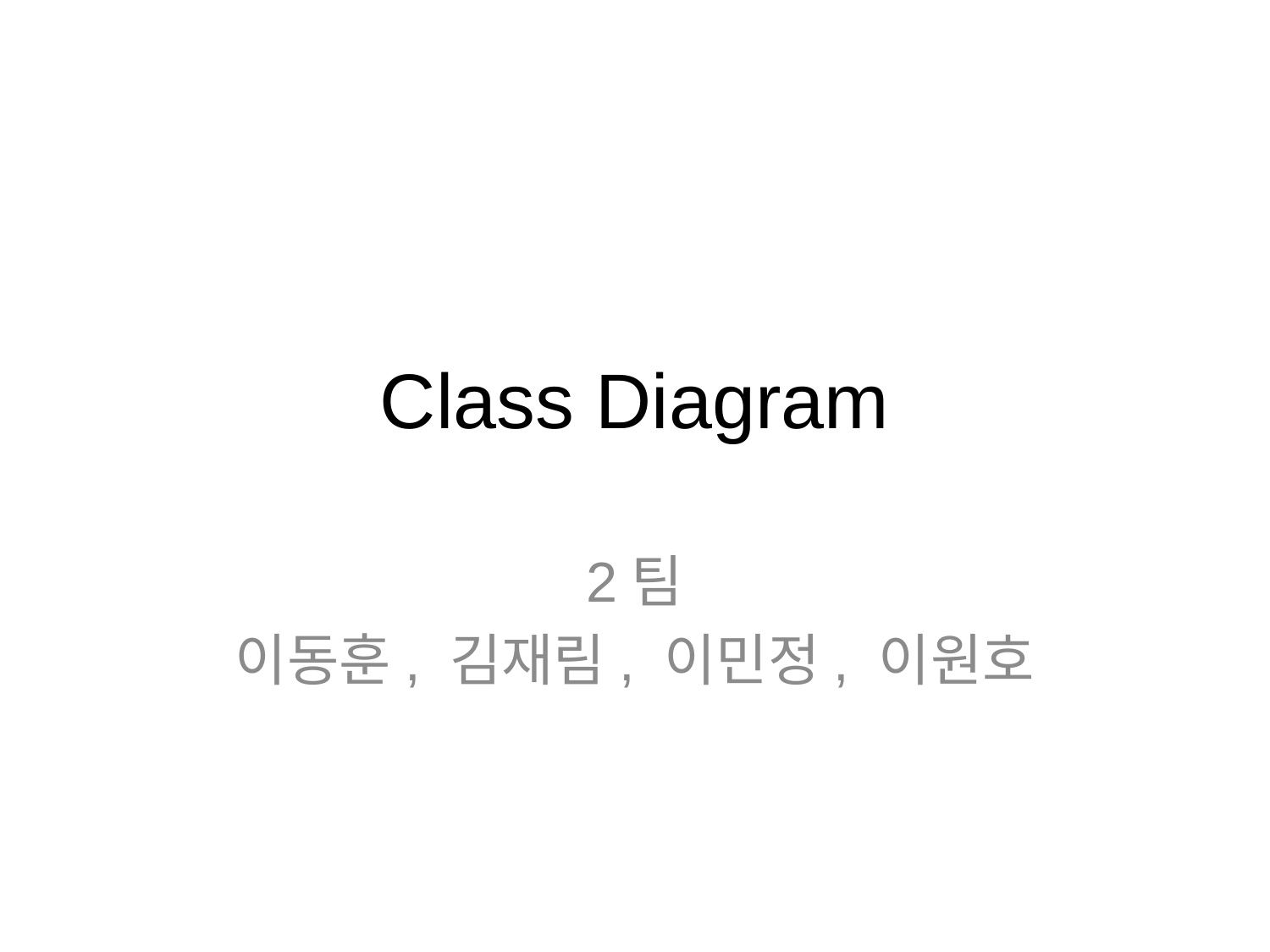

# Class Diagram
2팀
이동훈, 김재림, 이민정, 이원호